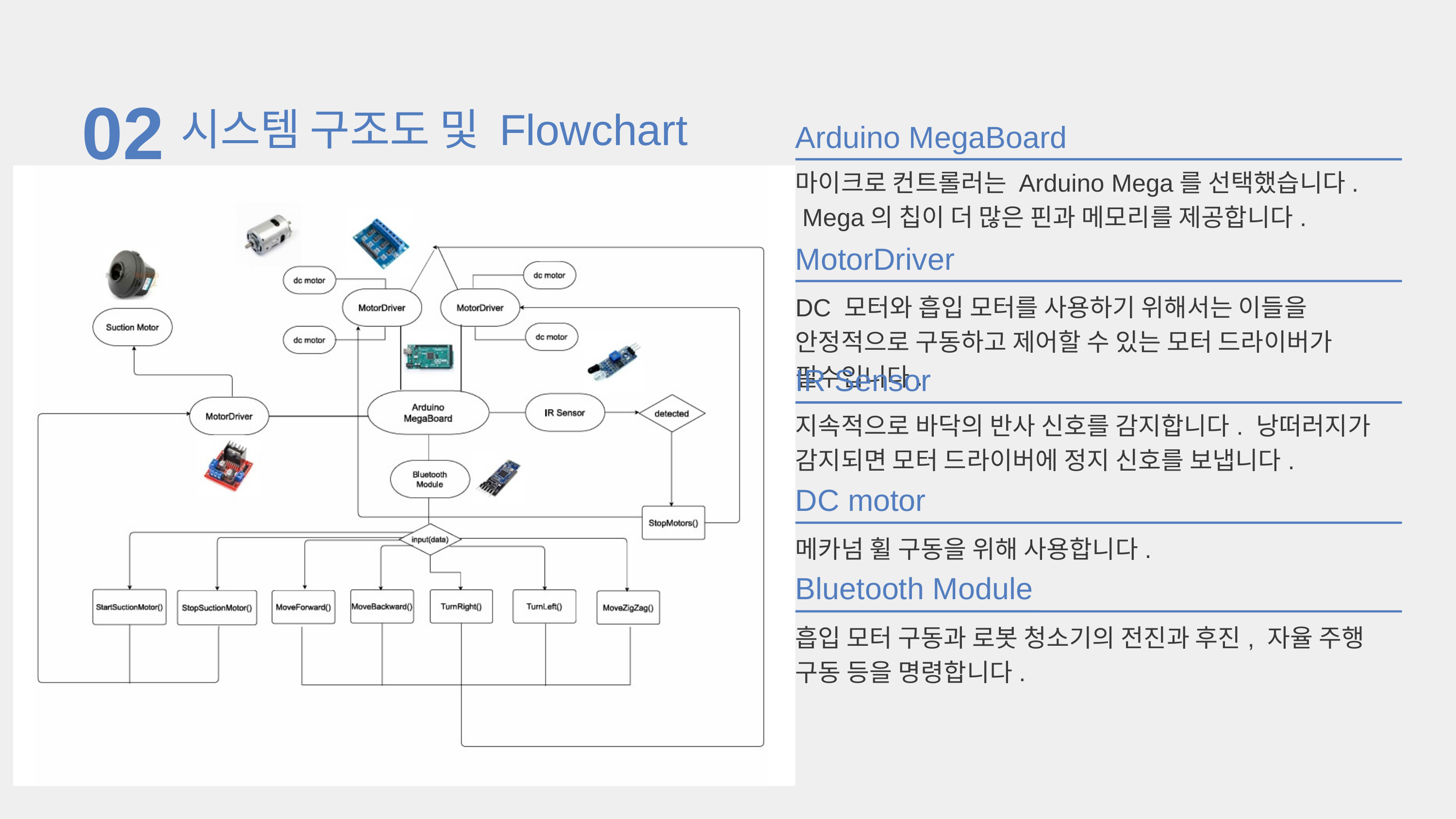

02
시스템 구조도 및 Flowchart
Arduino MegaBoard

마이크로 컨트롤러는 Arduino Mega를 선택했습니다.
 Mega의 칩이 더 많은 핀과 메모리를 제공합니다.

MotorDriver

DC 모터와 흡입 모터를 사용하기 위해서는 이들을 안정적으로 구동하고 제어할 수 있는 모터 드라이버가 필수입니다.
IR Sensor

지속적으로 바닥의 반사 신호를 감지합니다. 낭떠러지가 감지되면 모터 드라이버에 정지 신호를 보냅니다.
DC motor

메카넘 휠 구동을 위해 사용합니다.
Bluetooth Module

흡입 모터 구동과 로봇 청소기의 전진과 후진, 자율 주행 구동 등을 명령합니다.